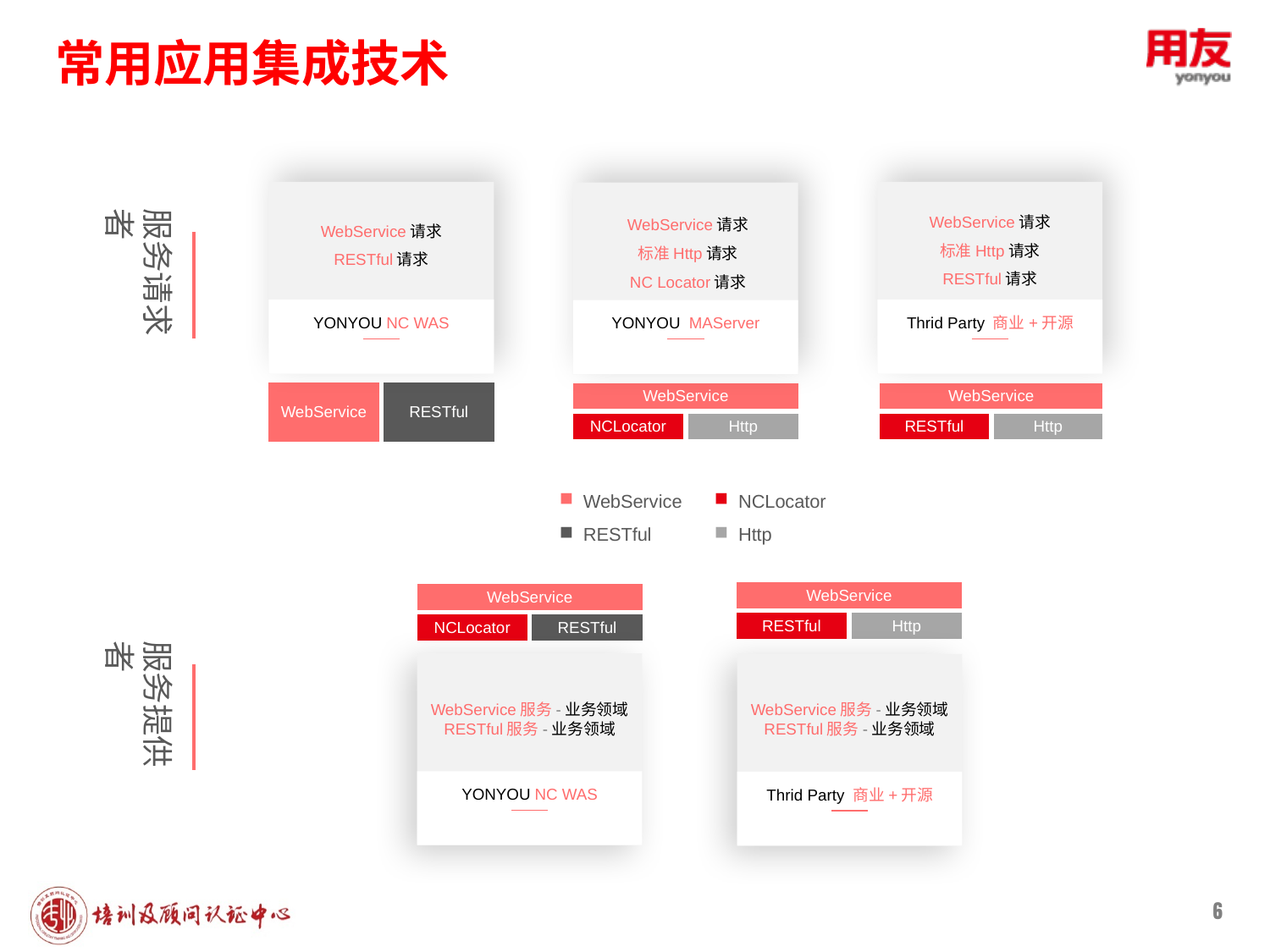

常用应用集成技术

WebService请求
RESTful请求

YONYOU NC WAS

WebService请求
标准Http请求
RESTful请求

Thrid Party 商业+开源

WebService请求
标准Http请求
NC Locator请求

YONYOU  MAServer
服务请求者
| WebService | RESTful |
| --- | --- |
| WebService |  |
| --- | --- |
| NCLocator | Http |
| WebService |  |
| --- | --- |
| RESTful | Http |
| WebService | NCLocator |
| --- | --- |
| RESTful | Http |
| WebService |  |
| --- | --- |
| RESTful | Http |
| WebService |  |
| --- | --- |
| NCLocator | RESTful |
服务提供者

WebService服务-业务领域
RESTful服务-业务领域

YONYOU NC WAS

WebService服务-业务领域
RESTful服务-业务领域

Thrid Party 商业+开源